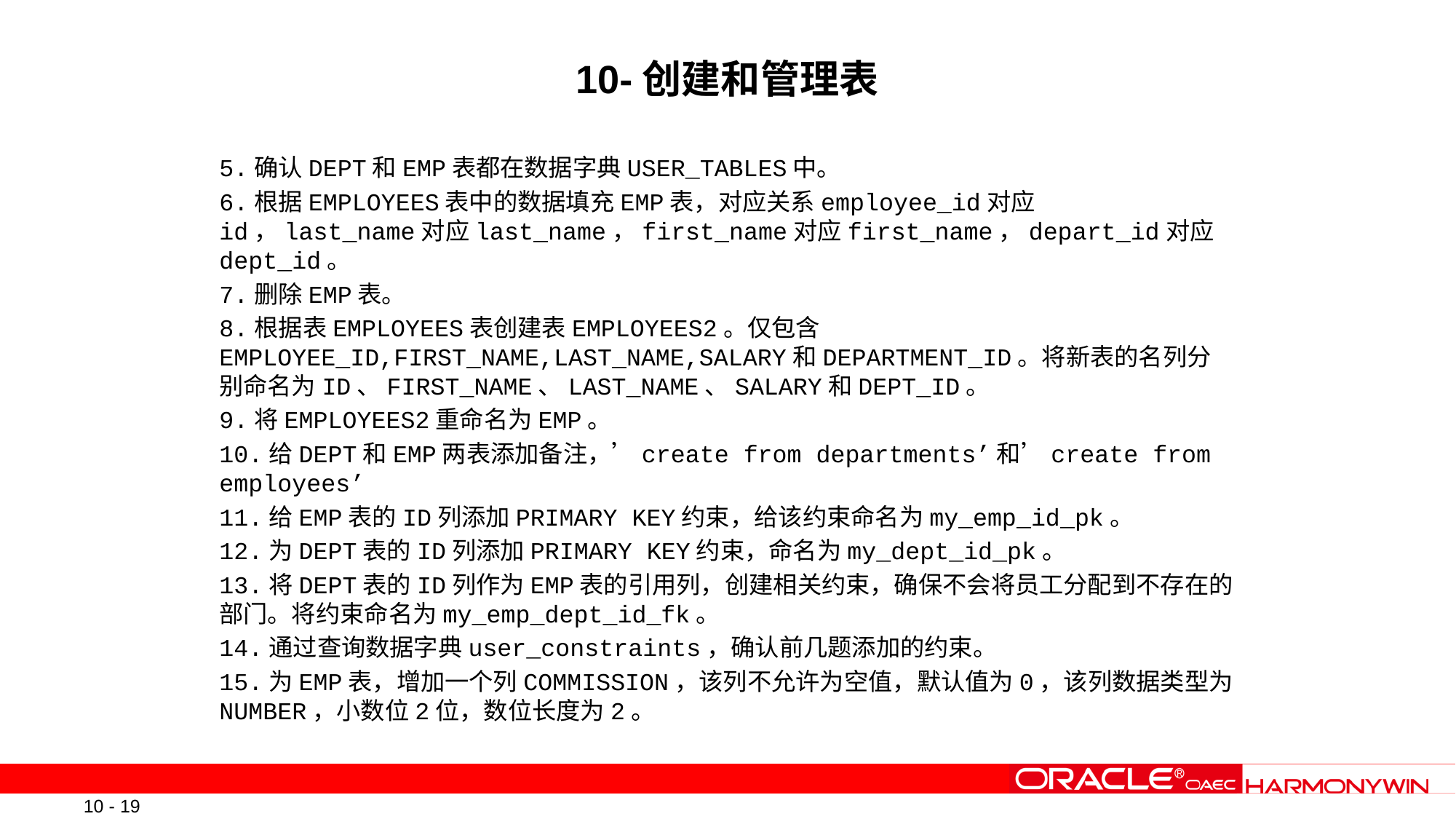

# 10-创建和管理表
5.确认DEPT和EMP表都在数据字典USER_TABLES中。
6.根据EMPLOYEES表中的数据填充EMP表，对应关系employee_id对应id，last_name对应last_name，first_name对应first_name，depart_id对应dept_id。
7.删除EMP表。
8.根据表EMPLOYEES表创建表EMPLOYEES2。仅包含EMPLOYEE_ID,FIRST_NAME,LAST_NAME,SALARY和DEPARTMENT_ID。将新表的名列分别命名为ID、FIRST_NAME、LAST_NAME、SALARY和DEPT_ID。
9.将EMPLOYEES2重命名为EMP。
10.给DEPT和EMP两表添加备注，’create from departments’和’create from employees’
11.给EMP表的ID列添加PRIMARY KEY约束，给该约束命名为my_emp_id_pk。
12.为DEPT表的ID列添加PRIMARY KEY约束，命名为my_dept_id_pk。
13.将DEPT表的ID列作为EMP表的引用列，创建相关约束，确保不会将员工分配到不存在的部门。将约束命名为my_emp_dept_id_fk。
14.通过查询数据字典user_constraints，确认前几题添加的约束。
15.为EMP表，增加一个列COMMISSION，该列不允许为空值，默认值为0，该列数据类型为NUMBER，小数位2位，数位长度为2。